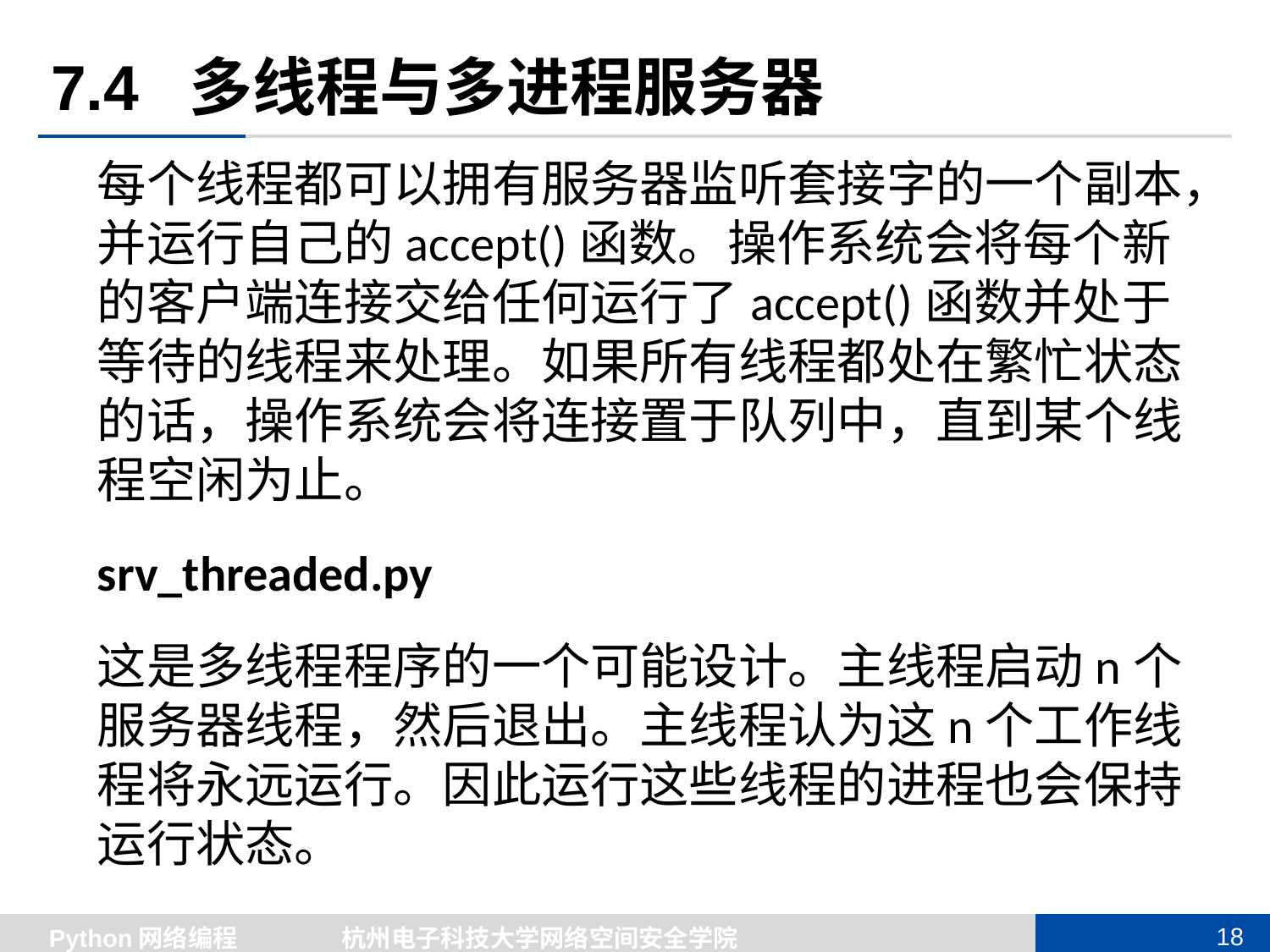

# 7.4  多线程与多进程服务器
每个线程都可以拥有服务器监听套接字的一个副本，并运行自己的accept()函数。操作系统会将每个新的客户端连接交给任何运行了accept()函数并处于等待的线程来处理。如果所有线程都处在繁忙状态的话，操作系统会将连接置于队列中，直到某个线程空闲为止。

srv_threaded.py

这是多线程程序的一个可能设计。主线程启动n个服务器线程，然后退出。主线程认为这n个工作线程将永远运行。因此运行这些线程的进程也会保持运行状态。